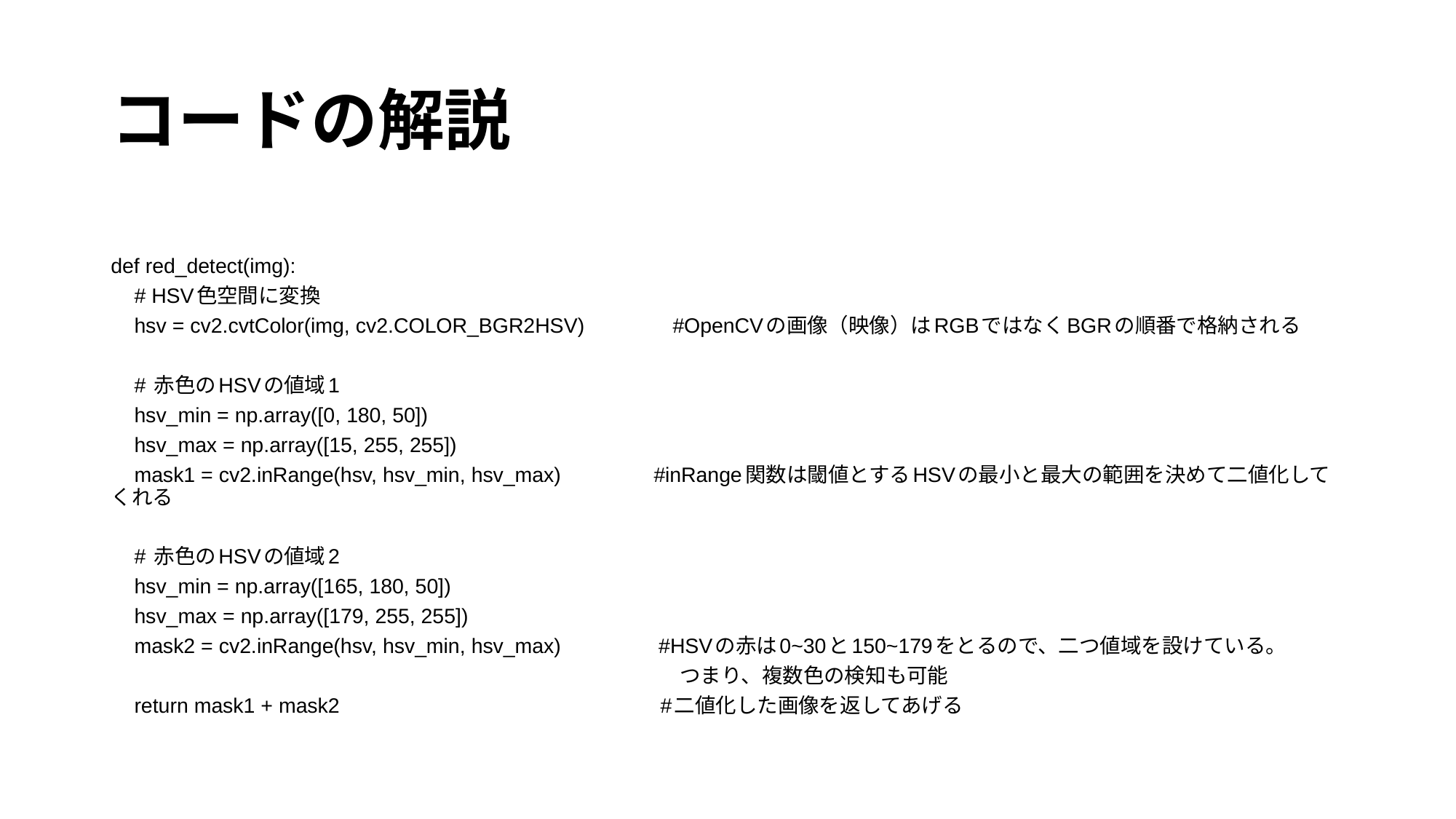

# コードの解説

def red_detect(img):
    # HSV色空間に変換
    hsv = cv2.cvtColor(img, cv2.COLOR_BGR2HSV)　　　　#OpenCVの画像（映像）はRGBではなくBGRの順番で格納される

    # 赤色のHSVの値域1
    hsv_min = np.array([0, 180, 50])
    hsv_max = np.array([15, 255, 255])
    mask1 = cv2.inRange(hsv, hsv_min, hsv_max)                #inRange関数は閾値とするHSVの最小と最大の範囲を決めて二値化してくれる

    # 赤色のHSVの値域2
    hsv_min = np.array([165, 180, 50])
    hsv_max = np.array([179, 255, 255])
    mask2 = cv2.inRange(hsv, hsv_min, hsv_max)　　　　  #HSVの赤は0~30と150~179をとるので、二つ値域を設けている。
　　　　　　　　　　　　　　　　　　　　　　　　　　　  つまり、複数色の検知も可能
    return mask1 + mask2　　　　　　　　　　　　　　　 #二値化した画像を返してあげる